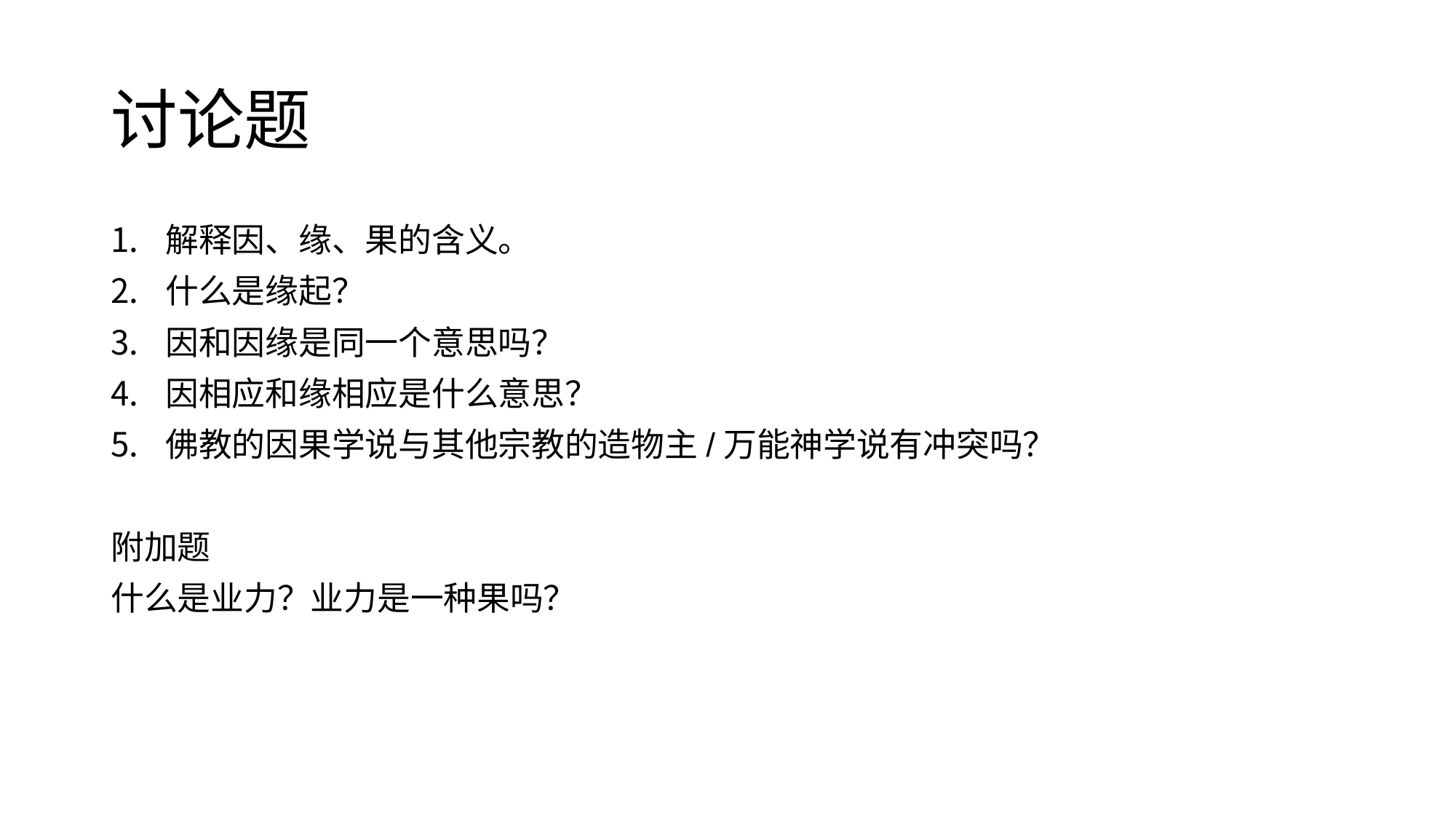

# 讨论题
解释因、缘、果的含义。
什么是缘起？
因和因缘是同一个意思吗？
因相应和缘相应是什么意思？
佛教的因果学说与其他宗教的造物主/万能神学说有冲突吗？

附加题
什么是业力？业力是一种果吗？